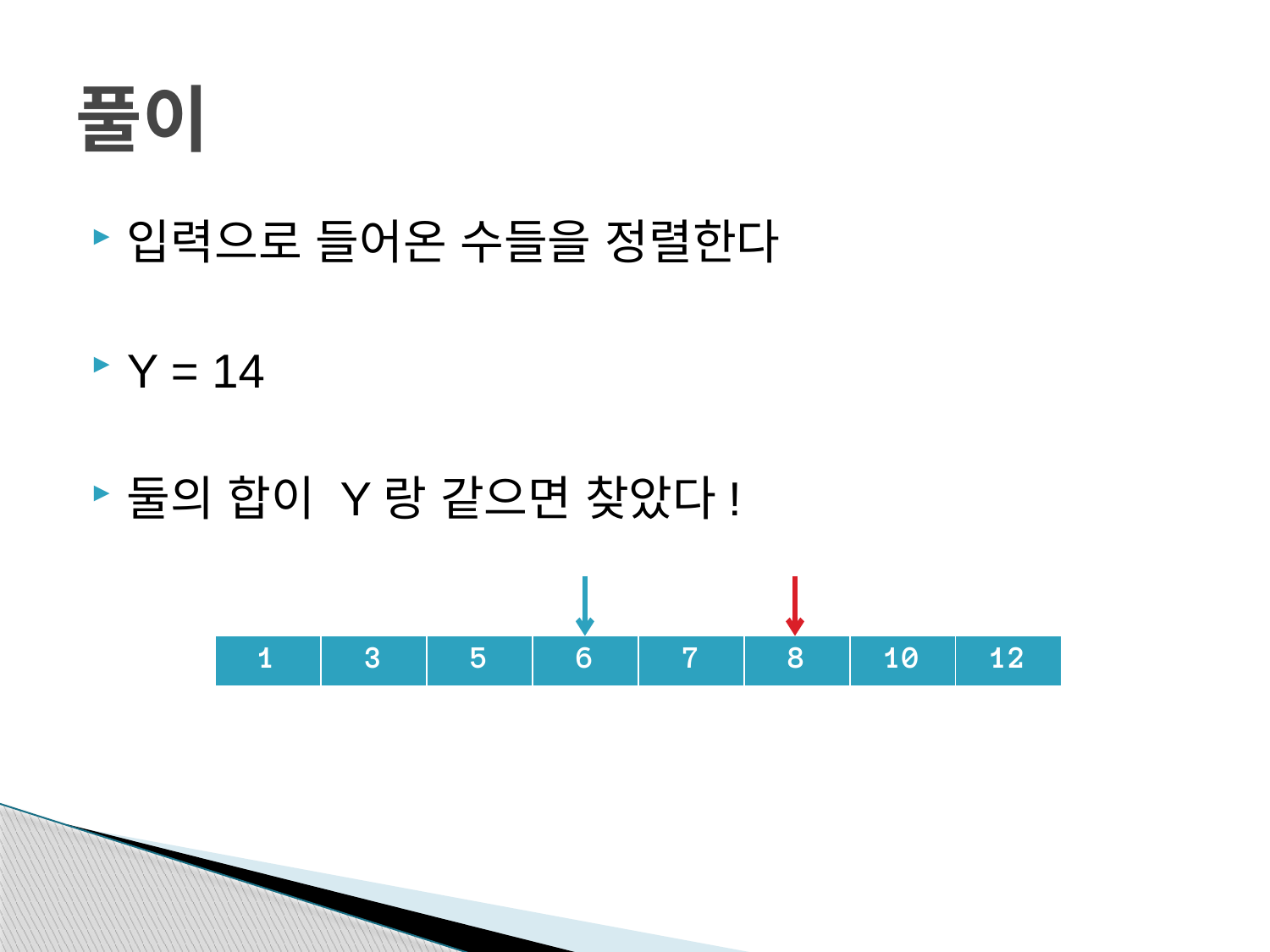

# 풀이
입력으로 들어온 수들을 정렬한다

Y = 14

둘의 합이 Y랑 같으면 찾았다!
| 1 | 3 | 5 | 6 | 7 | 8 | 10 | 12 |
| --- | --- | --- | --- | --- | --- | --- | --- |